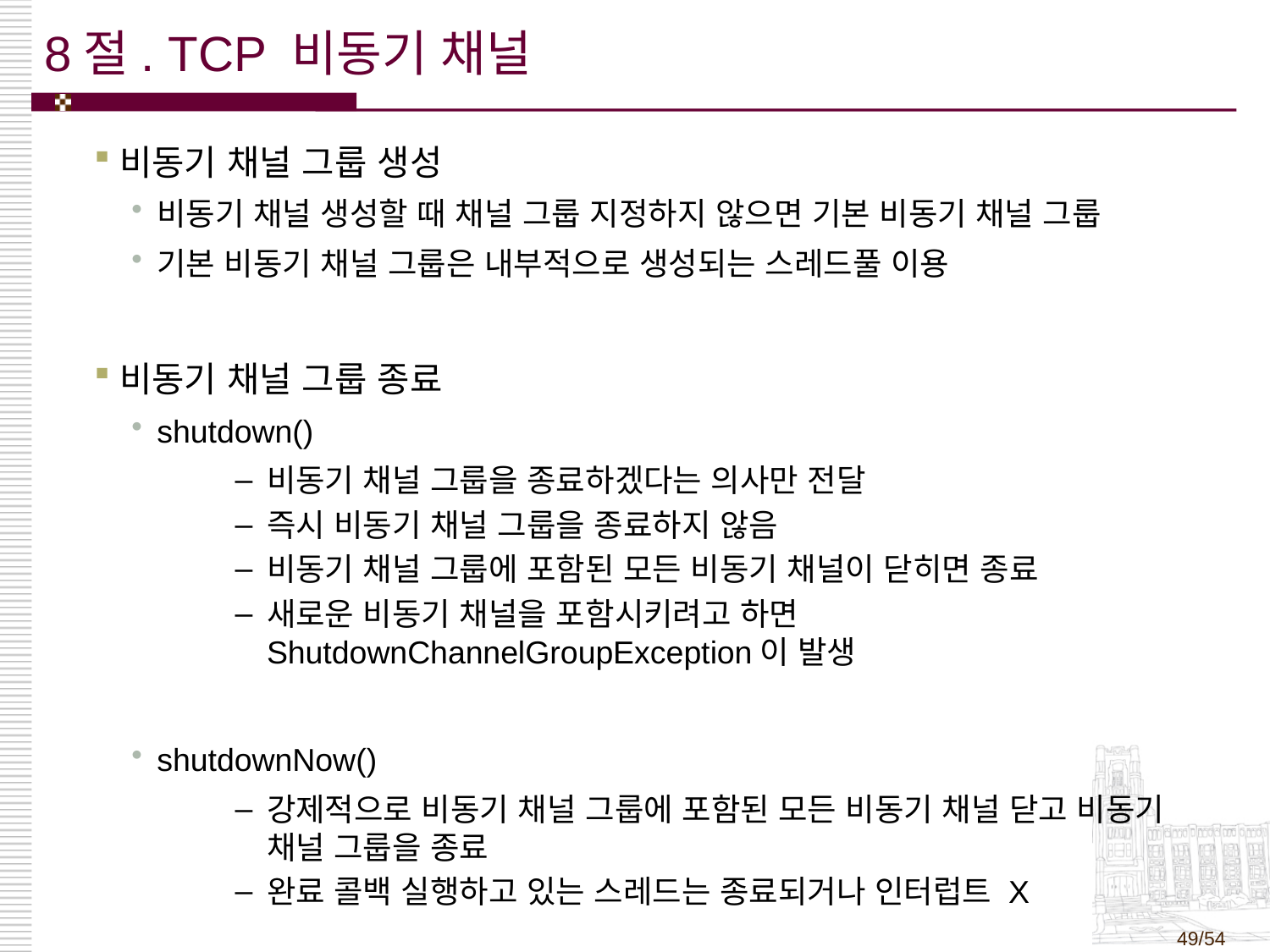

# 8절. TCP 비동기 채널
비동기 채널 그룹 생성
비동기 채널 생성할 때 채널 그룹 지정하지 않으면 기본 비동기 채널 그룹
기본 비동기 채널 그룹은 내부적으로 생성되는 스레드풀 이용

비동기 채널 그룹 종료
shutdown()
비동기 채널 그룹을 종료하겠다는 의사만 전달
즉시 비동기 채널 그룹을 종료하지 않음
비동기 채널 그룹에 포함된 모든 비동기 채널이 닫히면 종료
새로운 비동기 채널을 포함시키려고 하면 ShutdownChannelGroupException이 발생

shutdownNow()
강제적으로 비동기 채널 그룹에 포함된 모든 비동기 채널 닫고 비동기 채널 그룹을 종료
완료 콜백 실행하고 있는 스레드는 종료되거나 인터럽트 X